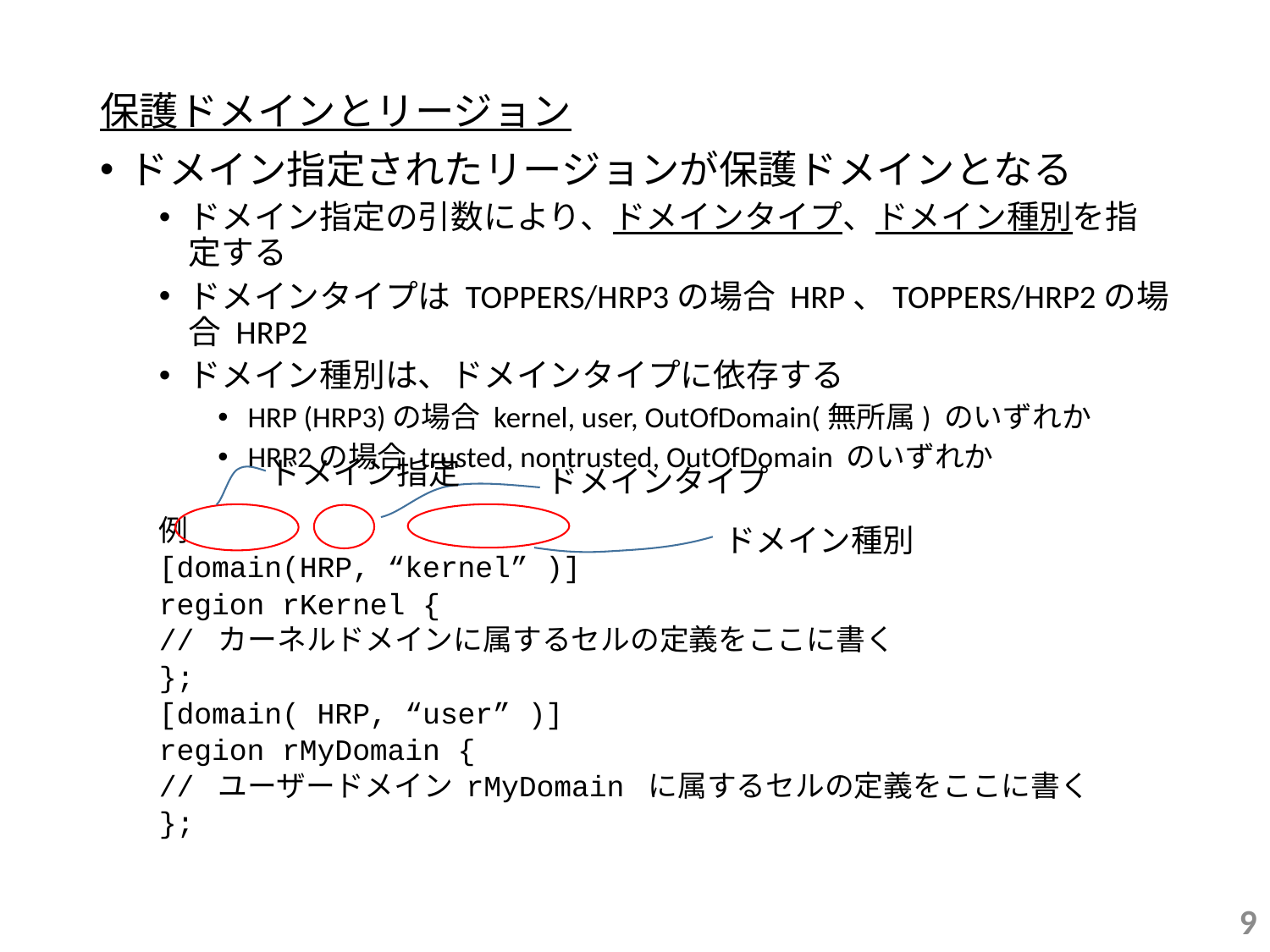

保護ドメインとリージョン
ドメイン指定されたリージョンが保護ドメインとなる
ドメイン指定の引数により、ドメインタイプ、ドメイン種別を指定する
ドメインタイプは TOPPERS/HRP3の場合 HRP、TOPPERS/HRP2の場合 HRP2
ドメイン種別は、ドメインタイプに依存する
HRP (HRP3)の場合 kernel, user, OutOfDomain(無所属) のいずれか
HRP2の場合 trusted, nontrusted, OutOfDomain のいずれか

例
[domain(HRP, “kernel” )]
region rKernel {
	// カーネルドメインに属するセルの定義をここに書く
};
[domain( HRP, “user” )]
region rMyDomain {
	// ユーザードメイン rMyDomain に属するセルの定義をここに書く
};

ドメイン指定
ドメインタイプ

ドメイン種別

9